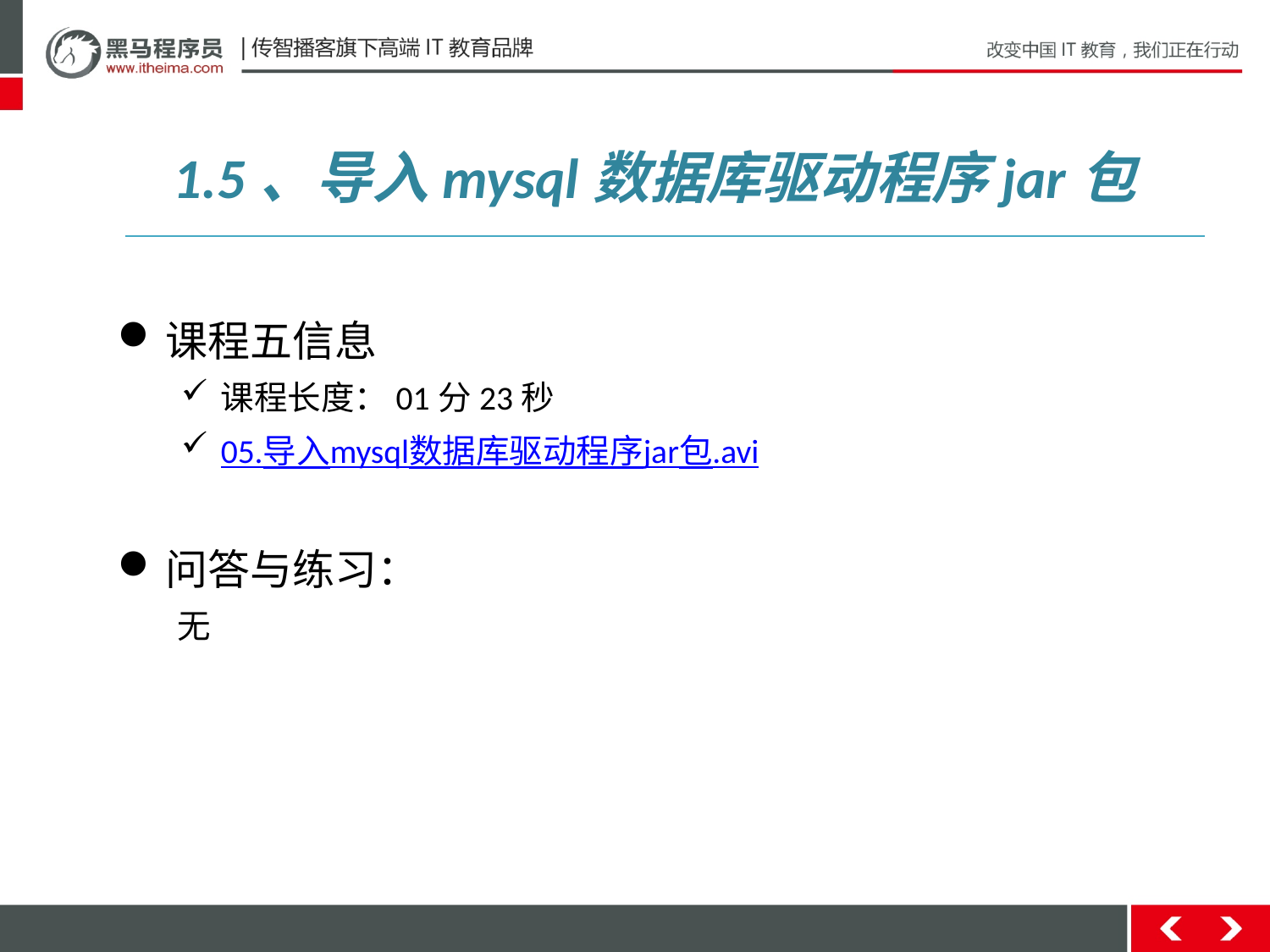

1.5、导入mysql数据库驱动程序jar包

课程五信息
课程长度：01分23秒
05.导入mysql数据库驱动程序jar包.avi

问答与练习：
       无